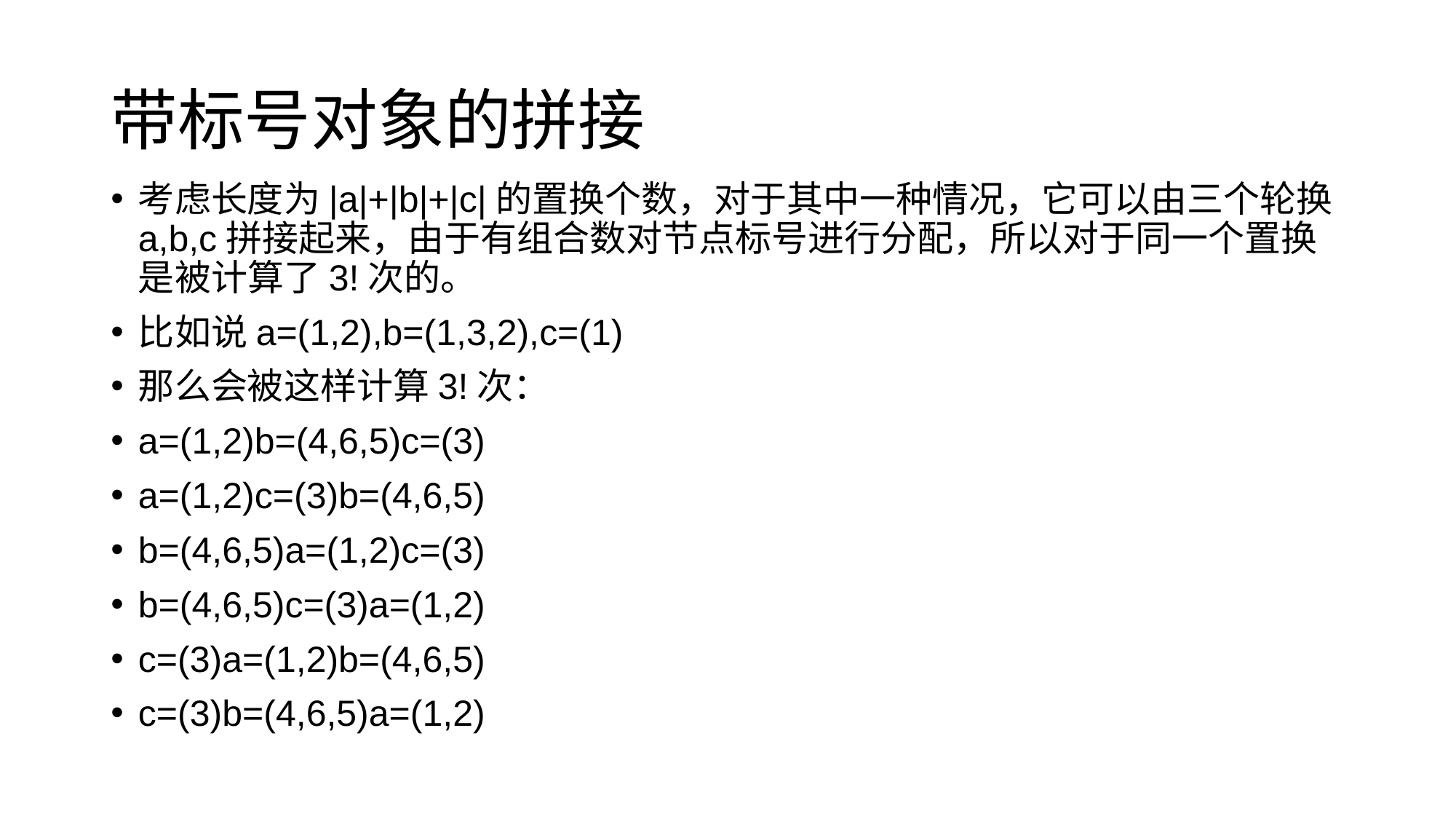

# 带标号对象的拼接
考虑长度为|a|+|b|+|c|的置换个数，对于其中一种情况，它可以由三个轮换a,b,c拼接起来，由于有组合数对节点标号进行分配，所以对于同一个置换是被计算了3!次的。
比如说a=(1,2),b=(1,3,2),c=(1)
那么会被这样计算3!次：
a=(1,2)b=(4,6,5)c=(3)
a=(1,2)c=(3)b=(4,6,5)
b=(4,6,5)a=(1,2)c=(3)
b=(4,6,5)c=(3)a=(1,2)
c=(3)a=(1,2)b=(4,6,5)
c=(3)b=(4,6,5)a=(1,2)